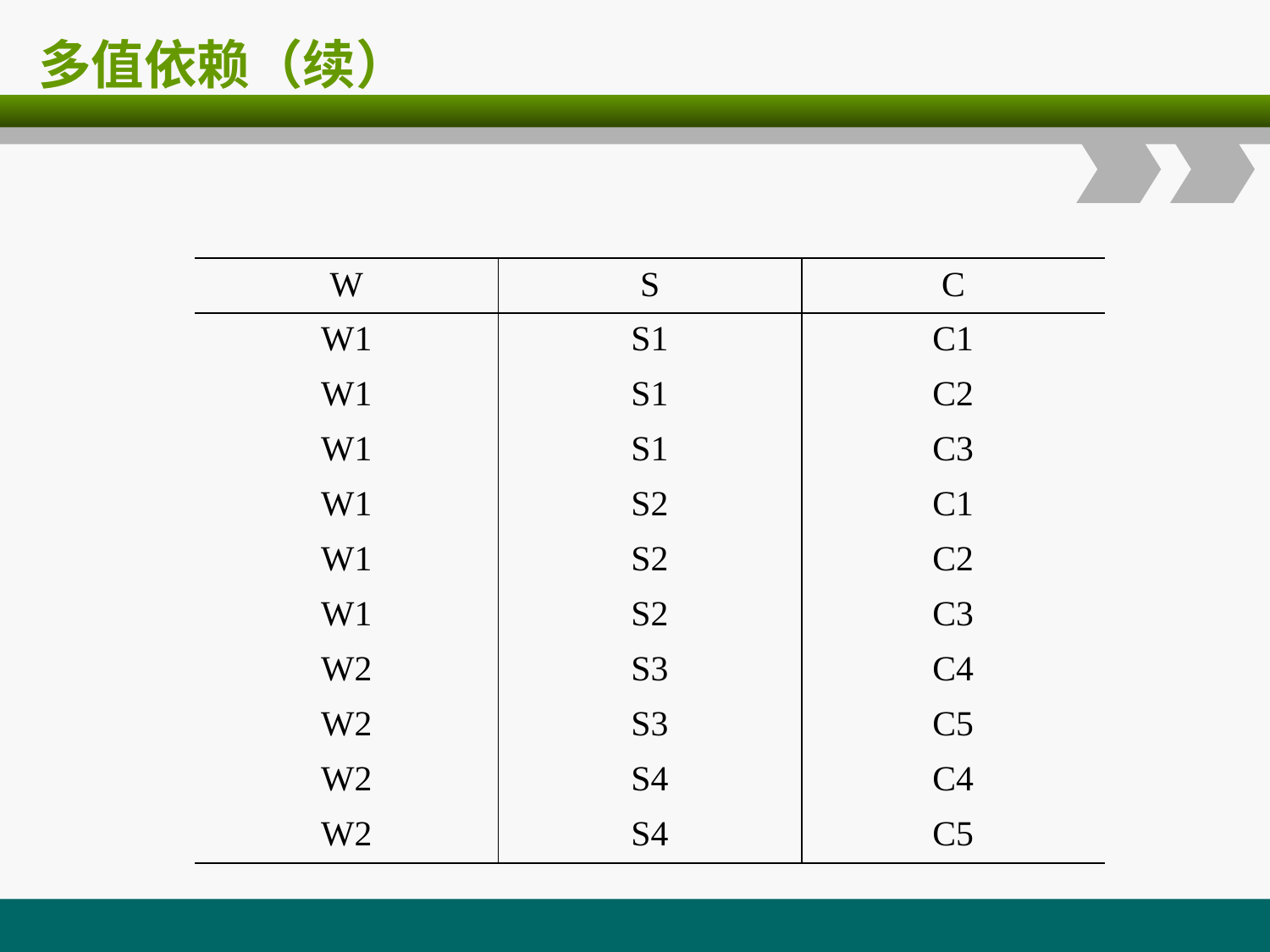

# 多值依赖（续）
| W | S | C |
| --- | --- | --- |
| W1 | S1 | C1 |
| W1 | S1 | C2 |
| W1 | S1 | C3 |
| W1 | S2 | C1 |
| W1 | S2 | C2 |
| W1 | S2 | C3 |
| W2 | S3 | C4 |
| W2 | S3 | C5 |
| W2 | S4 | C4 |
| W2 | S4 | C5 |